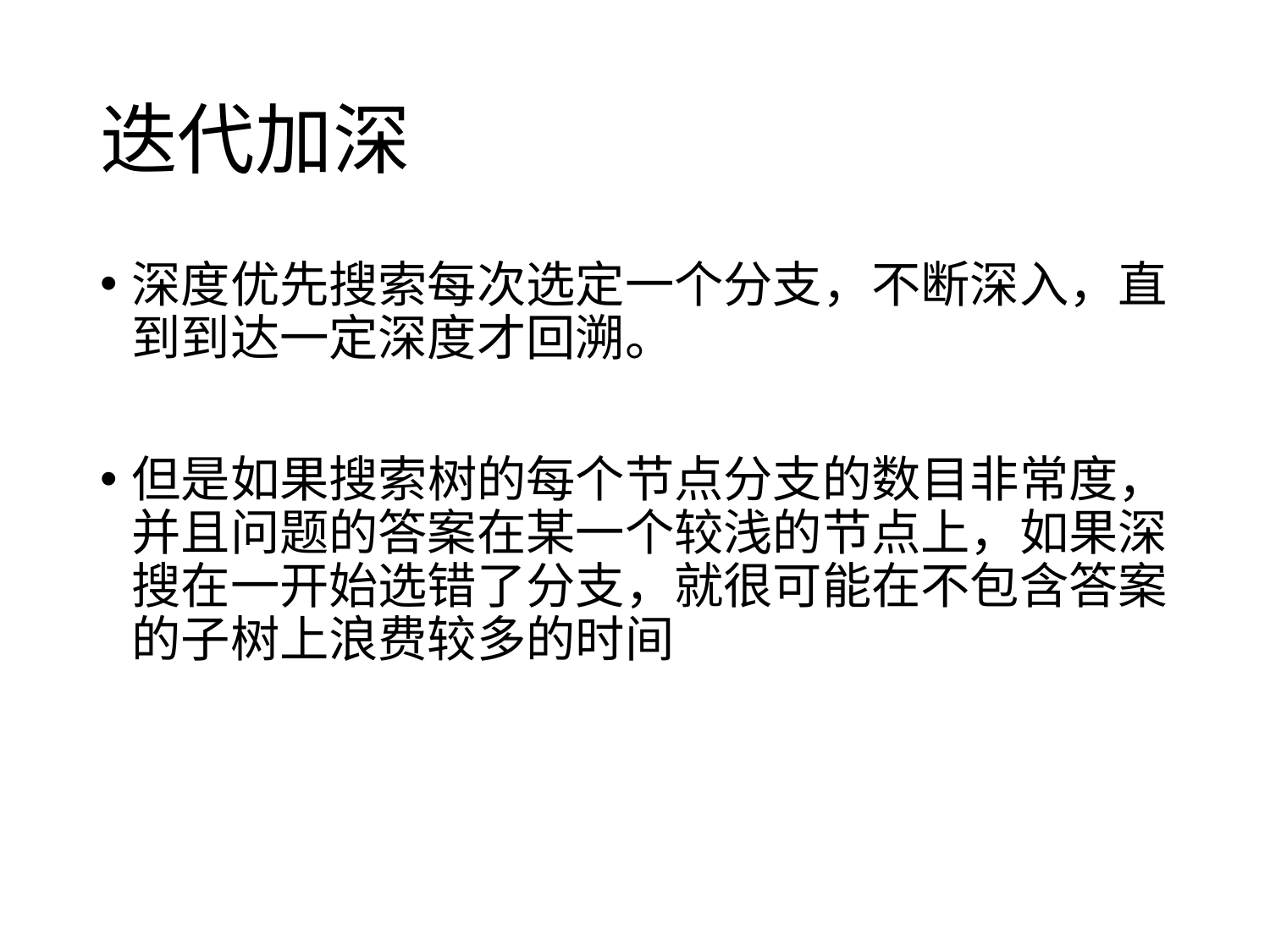

# 迭代加深
深度优先搜索每次选定一个分支，不断深入，直到到达一定深度才回溯。

但是如果搜索树的每个节点分支的数目非常度，并且问题的答案在某一个较浅的节点上，如果深搜在一开始选错了分支，就很可能在不包含答案的子树上浪费较多的时间